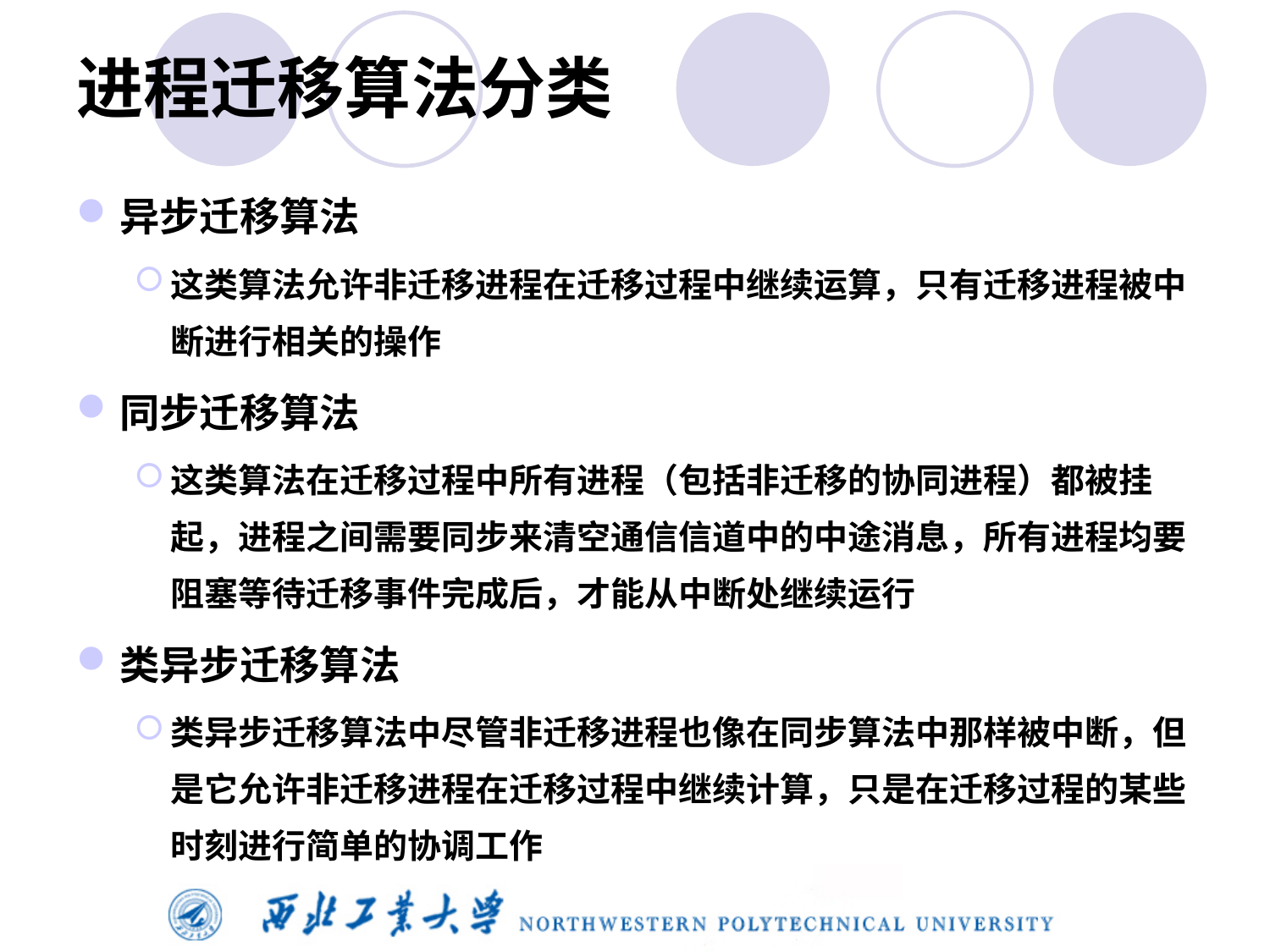

# 进程迁移算法分类
异步迁移算法
这类算法允许非迁移进程在迁移过程中继续运算，只有迁移进程被中断进行相关的操作
同步迁移算法
这类算法在迁移过程中所有进程（包括非迁移的协同进程）都被挂起，进程之间需要同步来清空通信信道中的中途消息，所有进程均要阻塞等待迁移事件完成后，才能从中断处继续运行
类异步迁移算法
类异步迁移算法中尽管非迁移进程也像在同步算法中那样被中断，但是它允许非迁移进程在迁移过程中继续计算，只是在迁移过程的某些时刻进行简单的协调工作